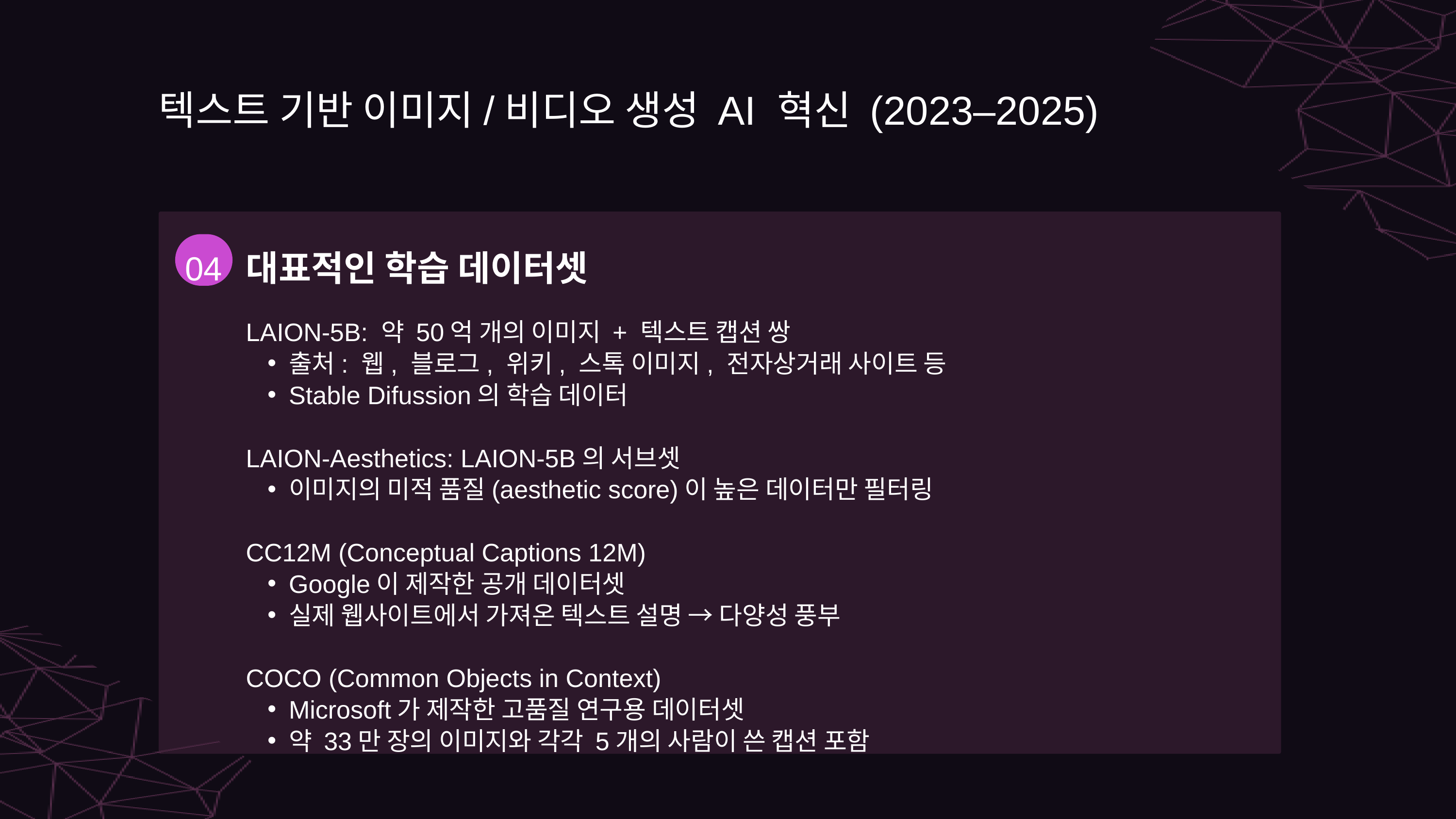

텍스트 기반 이미지/비디오 생성 AI 혁신 (2023–2025)

대표적인 학습 데이터셋
04
LAION-5B: 약 50억 개의 이미지 + 텍스트 캡션 쌍
출처: 웹, 블로그, 위키, 스톡 이미지, 전자상거래 사이트 등
Stable Difussion의 학습 데이터

LAION-Aesthetics: LAION-5B의 서브셋
이미지의 미적 품질(aesthetic score)이 높은 데이터만 필터링

CC12M (Conceptual Captions 12M)
Google이 제작한 공개 데이터셋
실제 웹사이트에서 가져온 텍스트 설명 → 다양성 풍부

COCO (Common Objects in Context)
Microsoft가 제작한 고품질 연구용 데이터셋
약 33만 장의 이미지와 각각 5개의 사람이 쓴 캡션 포함